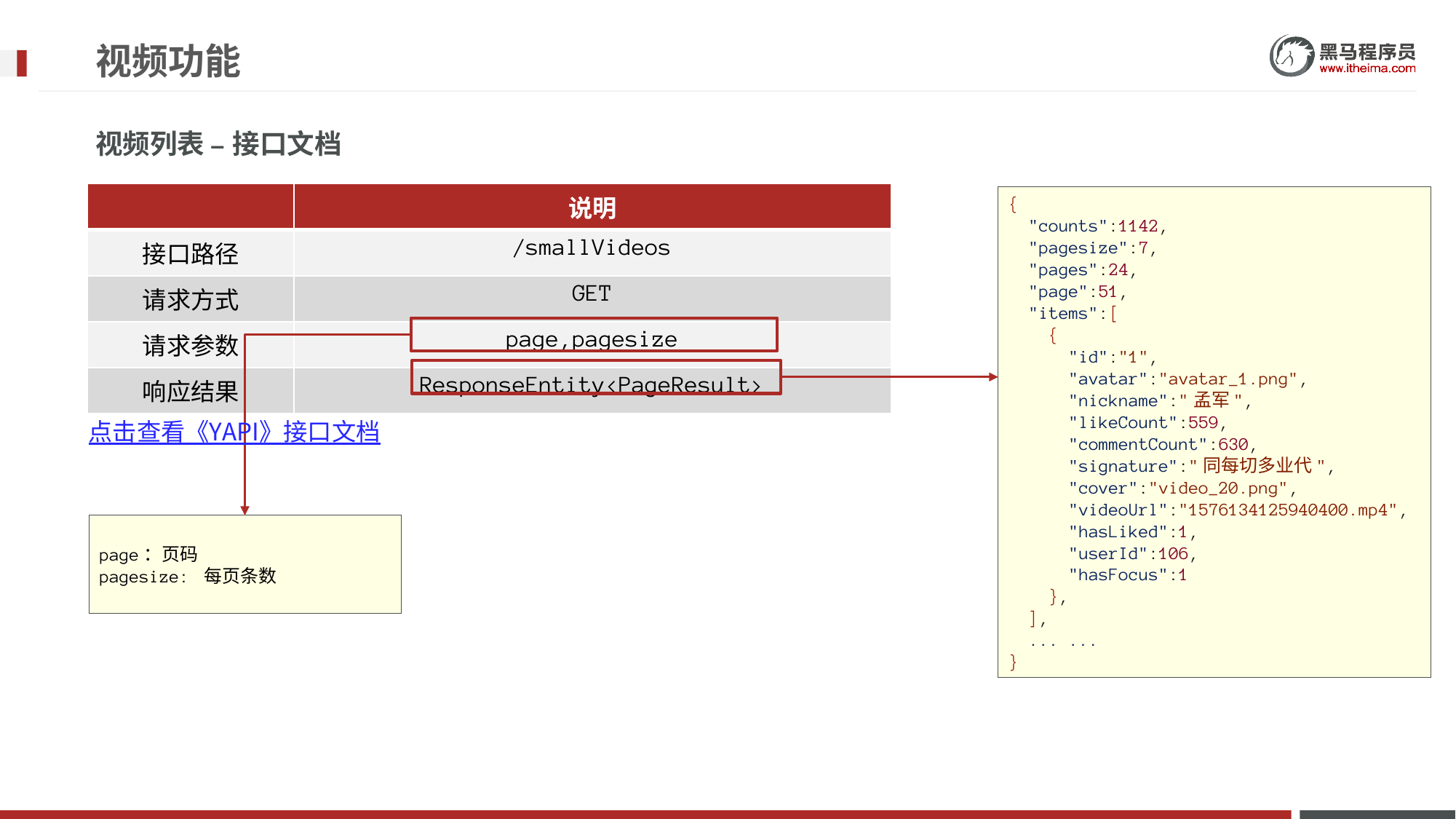

# 视频功能
视频列表-接口文档
|  | 说明 |
| --- | --- |
| 接口路径 | /smallVideos |
| 请求方式 | GET |
| 请求参数 | page,pagesize |
| 响应结果 | ResponseEntity<PageResult> |
{
  "counts":1142,
  "pagesize":7,
  "pages":24,
  "page":51,
  "items":[
    {
      "id":"1",
      "avatar":"avatar_1.png",
      "nickname":"孟军",
      "likeCount":559,
      "commentCount":630,
      "signature":"同每切多业代",
      "cover":"video_20.png",
      "videoUrl":"1576134125940400.mp4",
      "hasLiked":1,
      "userId":106,
      "hasFocus":1
    },
  ],
  ... ...
}

点击查看《YAPI》接口文档

page：页码
pagesize: 每页条数